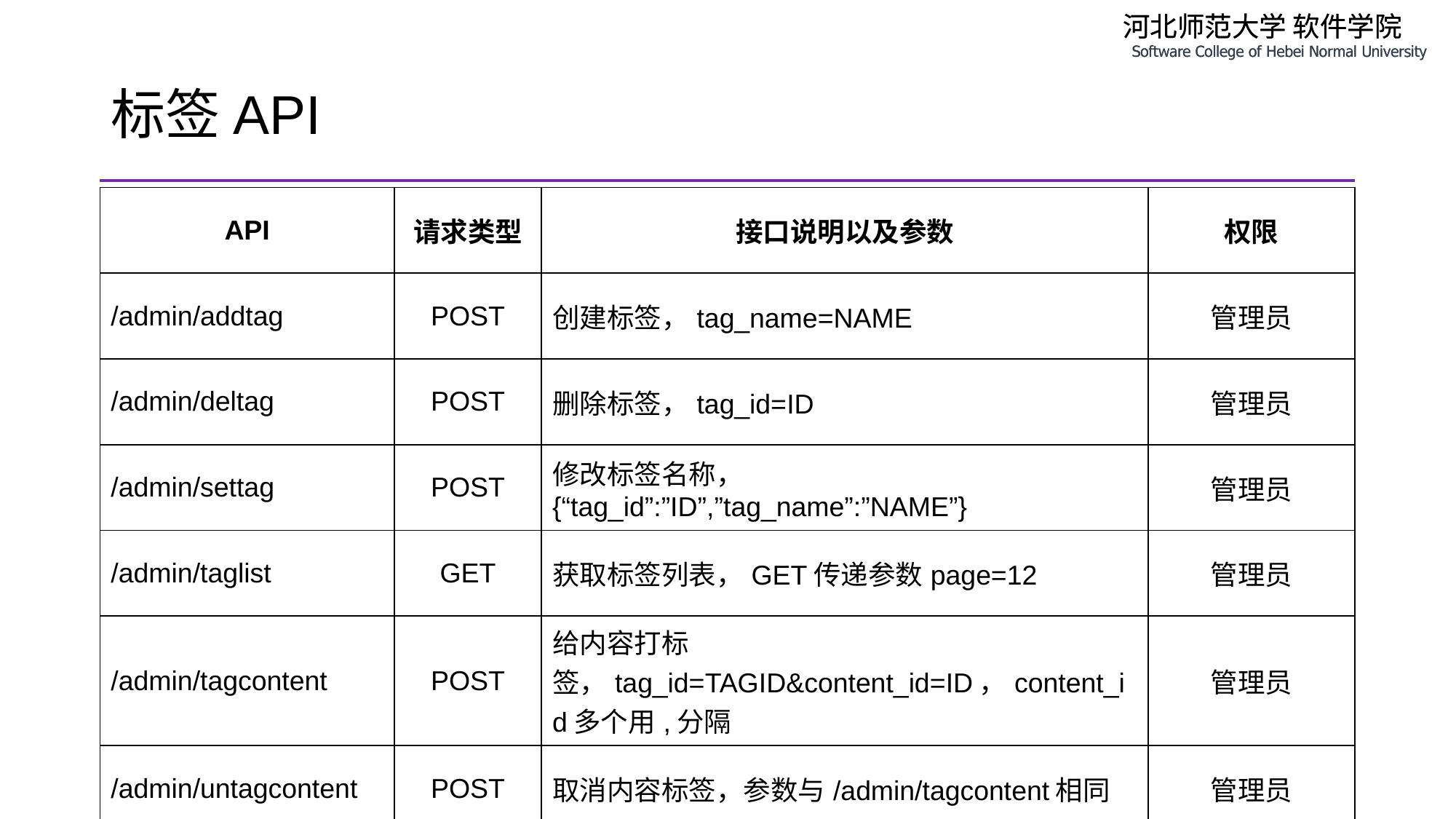

# 标签API
| API | 请求类型 | 接口说明以及参数 | 权限 |
| --- | --- | --- | --- |
| /admin/addtag | POST | 创建标签，tag\_name=NAME | 管理员 |
| /admin/deltag | POST | 删除标签，tag\_id=ID | 管理员 |
| /admin/settag | POST | 修改标签名称，{“tag\_id”:”ID”,”tag\_name”:”NAME”} | 管理员 |
| /admin/taglist | GET | 获取标签列表，GET传递参数page=12 | 管理员 |
| /admin/tagcontent | POST | 给内容打标签，tag\_id=TAGID&content\_id=ID，content\_id多个用,分隔 | 管理员 |
| /admin/untagcontent | POST | 取消内容标签，参数与/admin/tagcontent相同 | 管理员 |